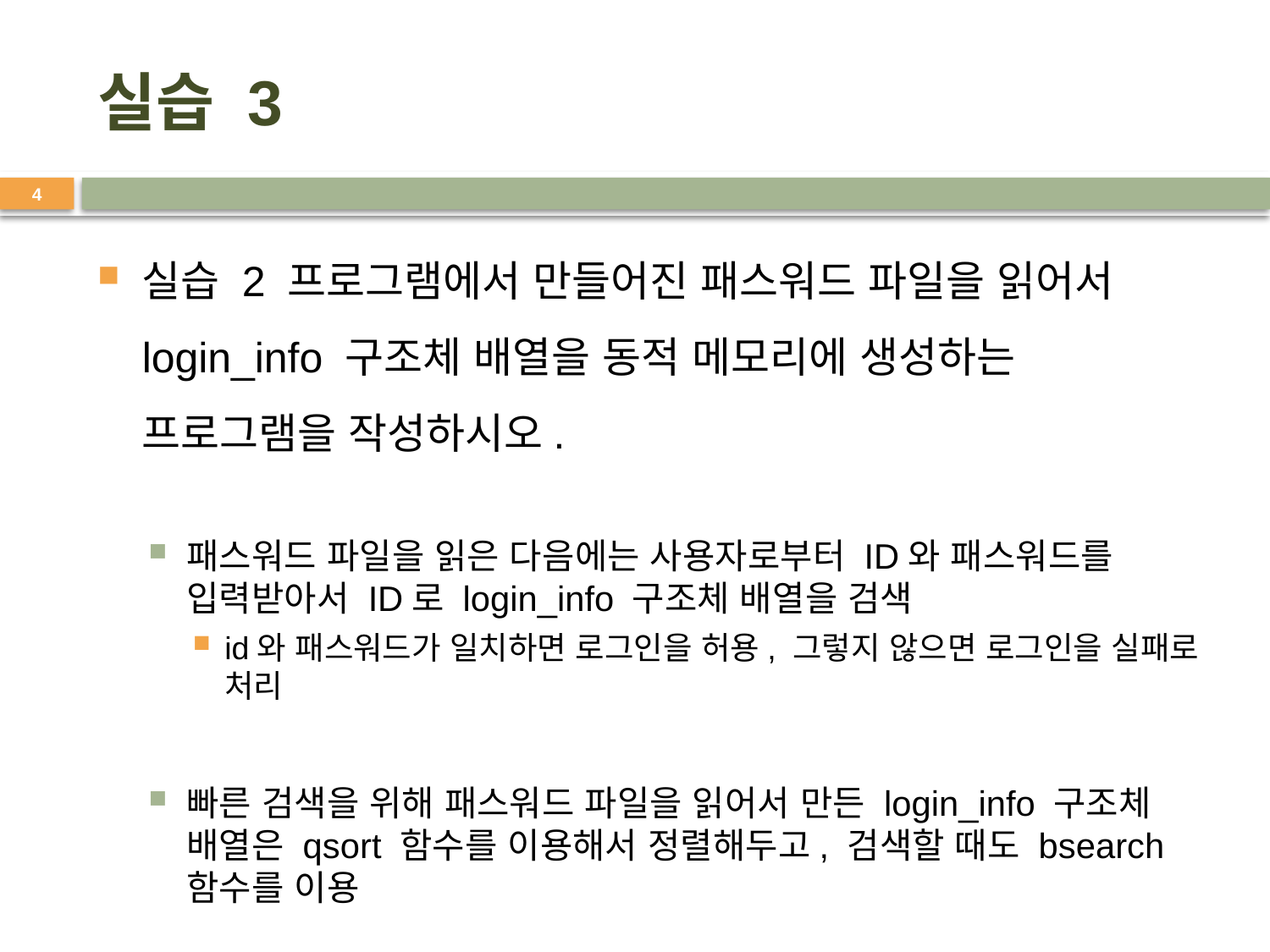

# 실습 3
4
실습 2 프로그램에서 만들어진 패스워드 파일을 읽어서 login_info 구조체 배열을 동적 메모리에 생성하는 프로그램을 작성하시오.

패스워드 파일을 읽은 다음에는 사용자로부터 ID와 패스워드를 입력받아서 ID로 login_info 구조체 배열을 검색
id와 패스워드가 일치하면 로그인을 허용, 그렇지 않으면 로그인을 실패로 처리

빠른 검색을 위해 패스워드 파일을 읽어서 만든 login_info 구조체 배열은 qsort 함수를 이용해서 정렬해두고, 검색할 때도 bsearch 함수를 이용